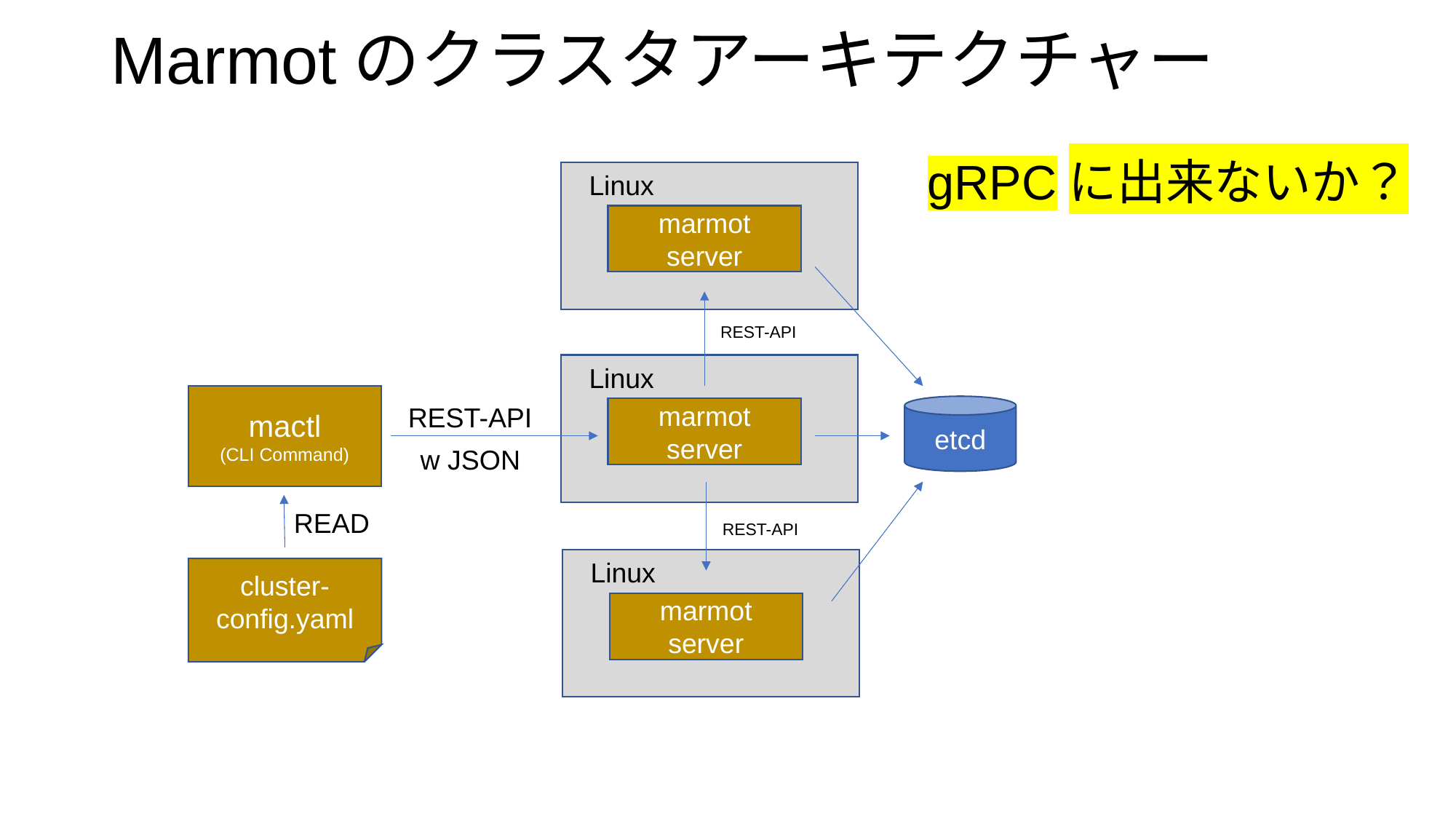

# Marmotのクラスタアーキテクチャー
gRPCに出来ないか？

Linux
marmot
server
REST-API

Linux
mactl
(CLI Command)
REST-API
etcd
marmot
server
w JSON
READ
REST-API

Linux
cluster-config.yaml
marmot
server